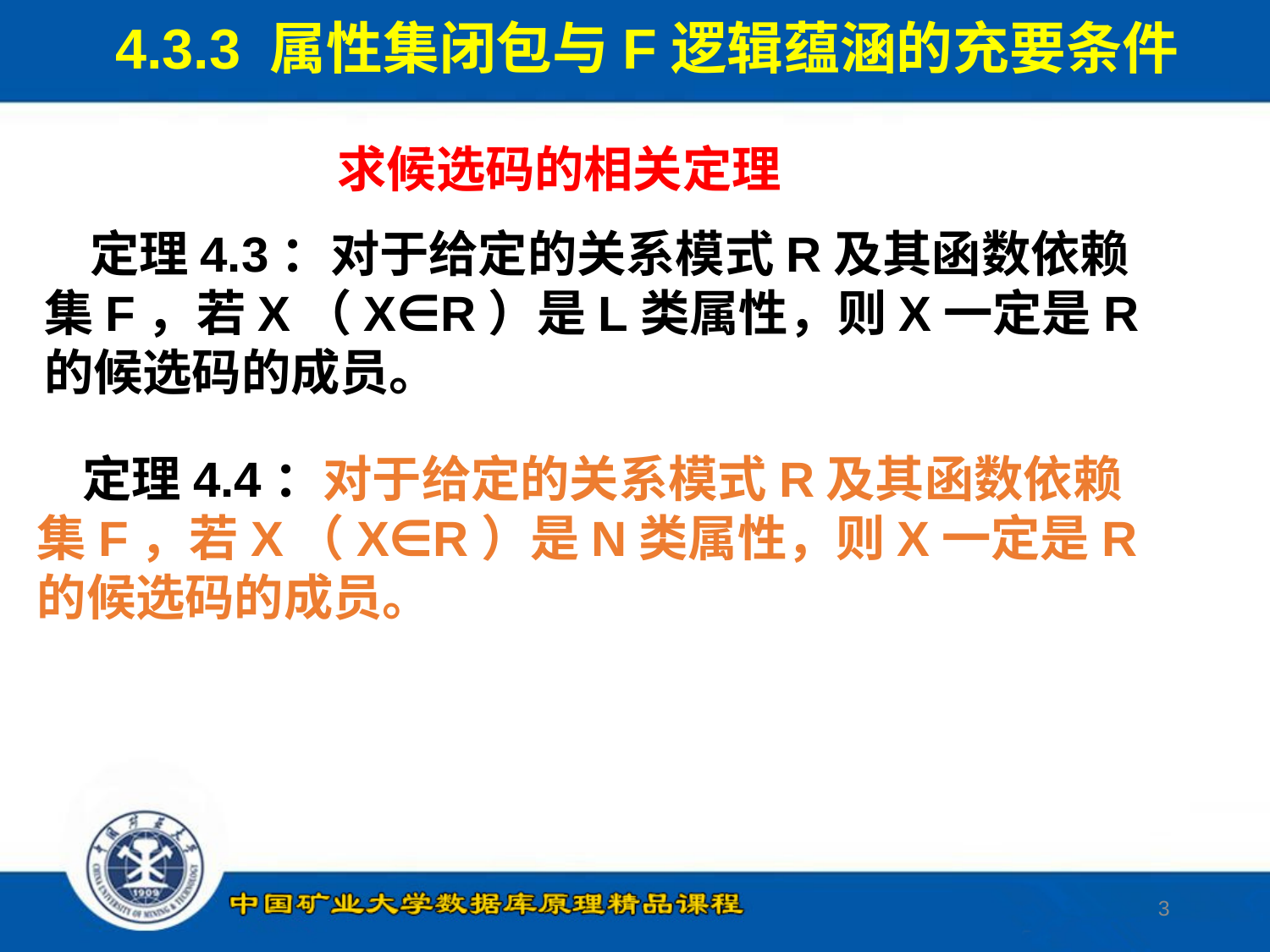

4.3.3 属性集闭包与F逻辑蕴涵的充要条件
求候选码的相关定理
   定理4.3：对于给定的关系模式R及其函数依赖集F，若X（X∈R）是L类属性，则X一定是R的候选码的成员。
   定理4.4：对于给定的关系模式R及其函数依赖集F，若X（X∈R）是N类属性，则X一定是R的候选码的成员。
3